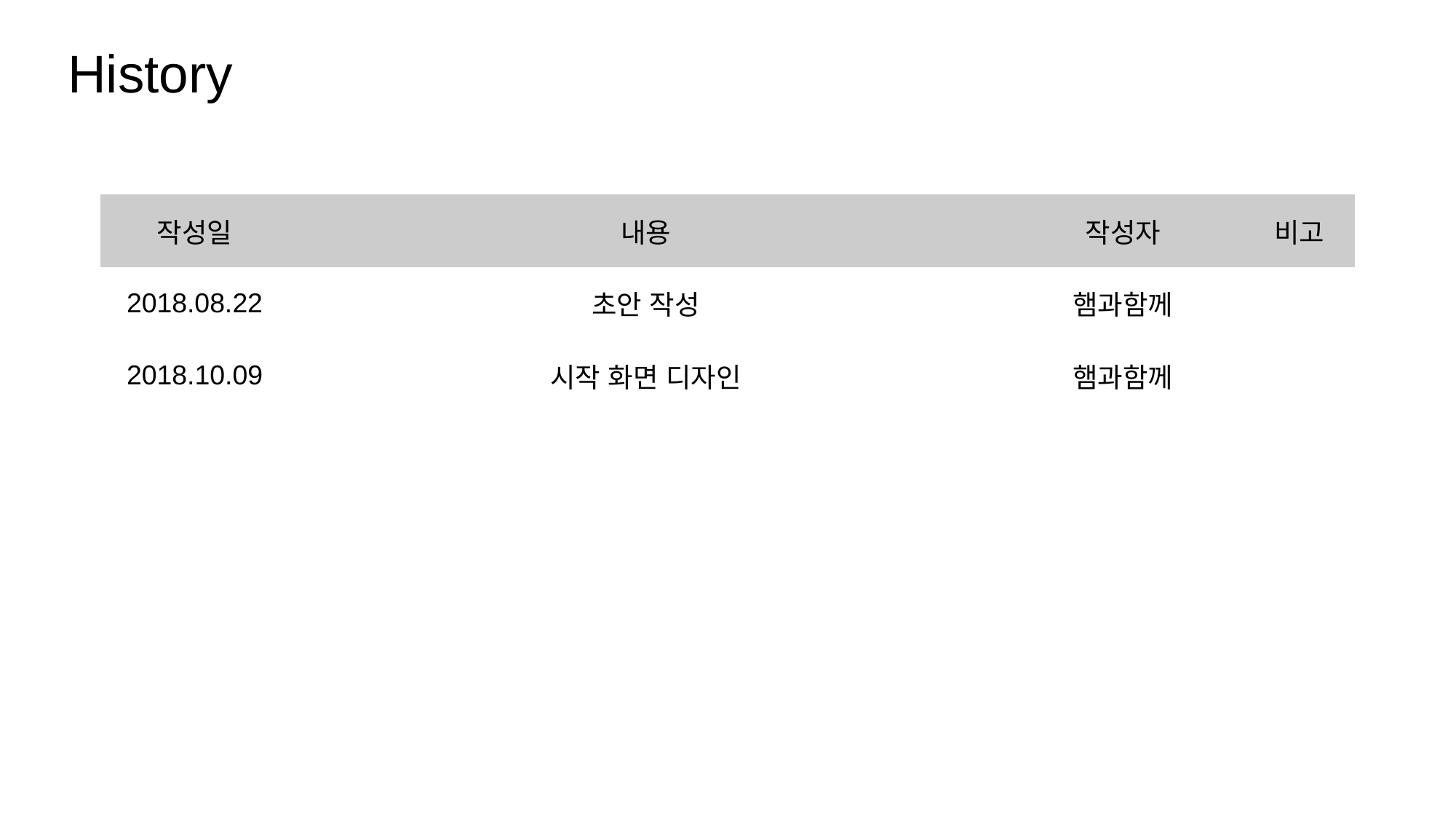

History
| 작성일 | 내용 | 작성자 | 비고 |
| --- | --- | --- | --- |
| 2018.08.22 | 초안 작성 | 햄과함께 |  |
| 2018.10.09 | 시작 화면 디자인 | 햄과함께 |  |
|  |  |  |  |
|  |  |  |  |
|  |  |  |  |
|  |  |  |  |